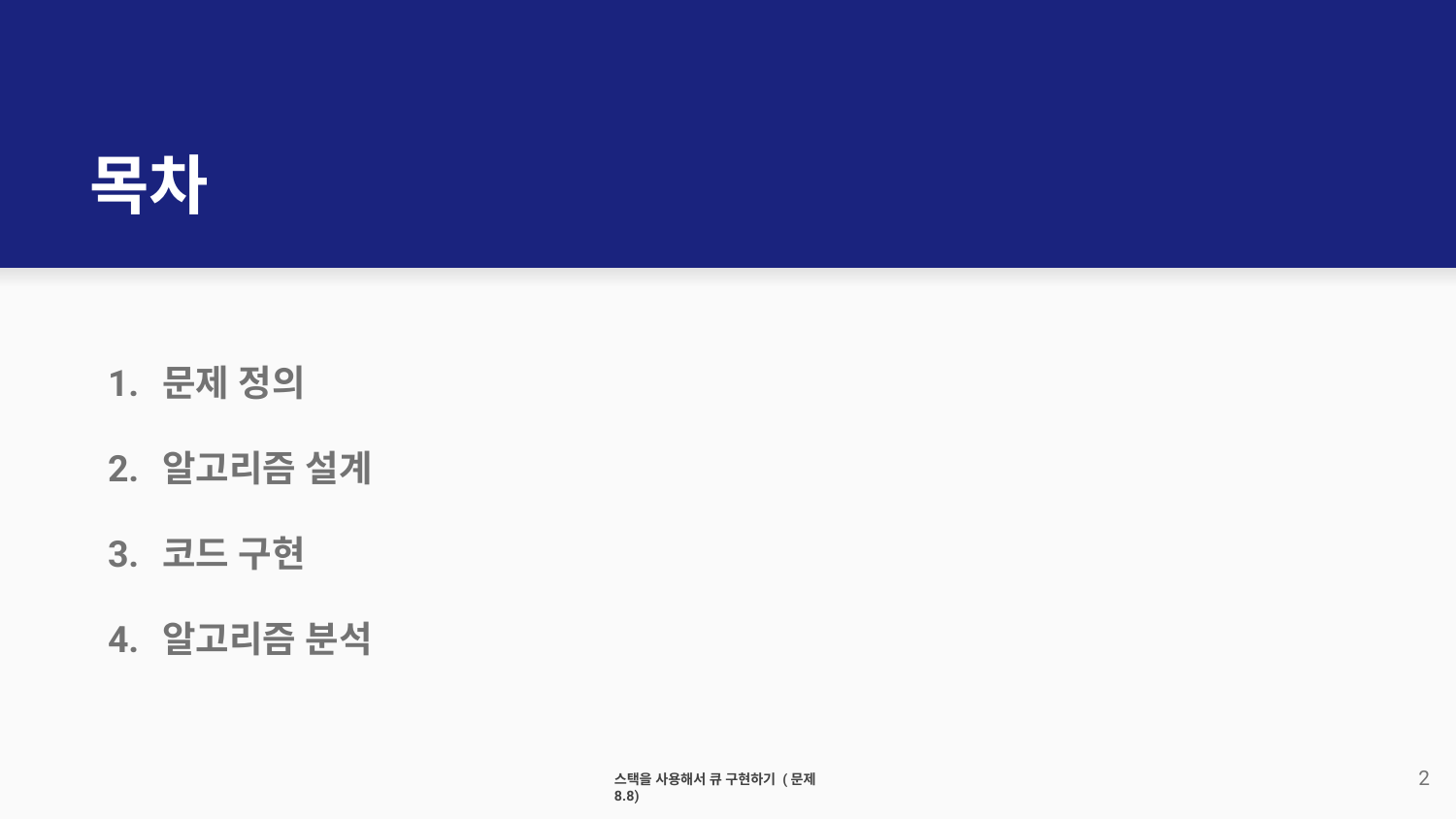

# 목차
문제 정의
알고리즘 설계
코드 구현
알고리즘 분석
2
스택을 사용해서 큐 구현하기 (문제 8.8)